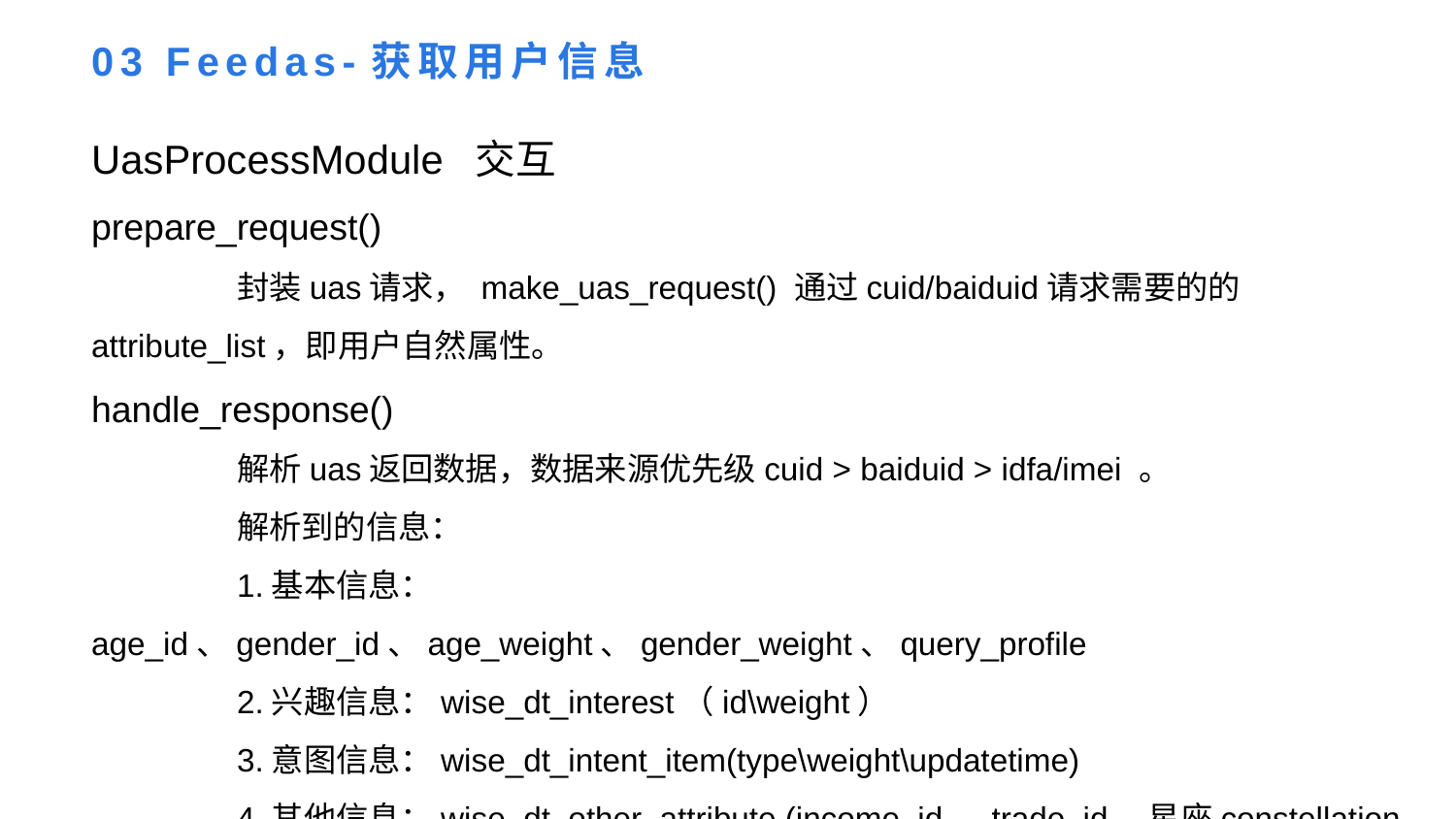

03 Feedas-获取用户信息
UasProcessModule  交互
prepare_request()
	封装uas请求， make_uas_request() 通过cuid/baiduid请求需要的的attribute_list，即用户自然属性。
handle_response()
	解析uas返回数据，数据来源优先级cuid > baiduid > idfa/imei 。
	解析到的信息：
	1.基本信息：age_id、gender_id、age_weight、gender_weight、query_profile
	2.兴趣信息：wise_dt_interest（id\weight）
	3.意图信息：wise_dt_intent_item(type\weight\updatetime)
	4.其他信息：wise_dt_other_attribute (income_id、trade_id、星座constellation等)